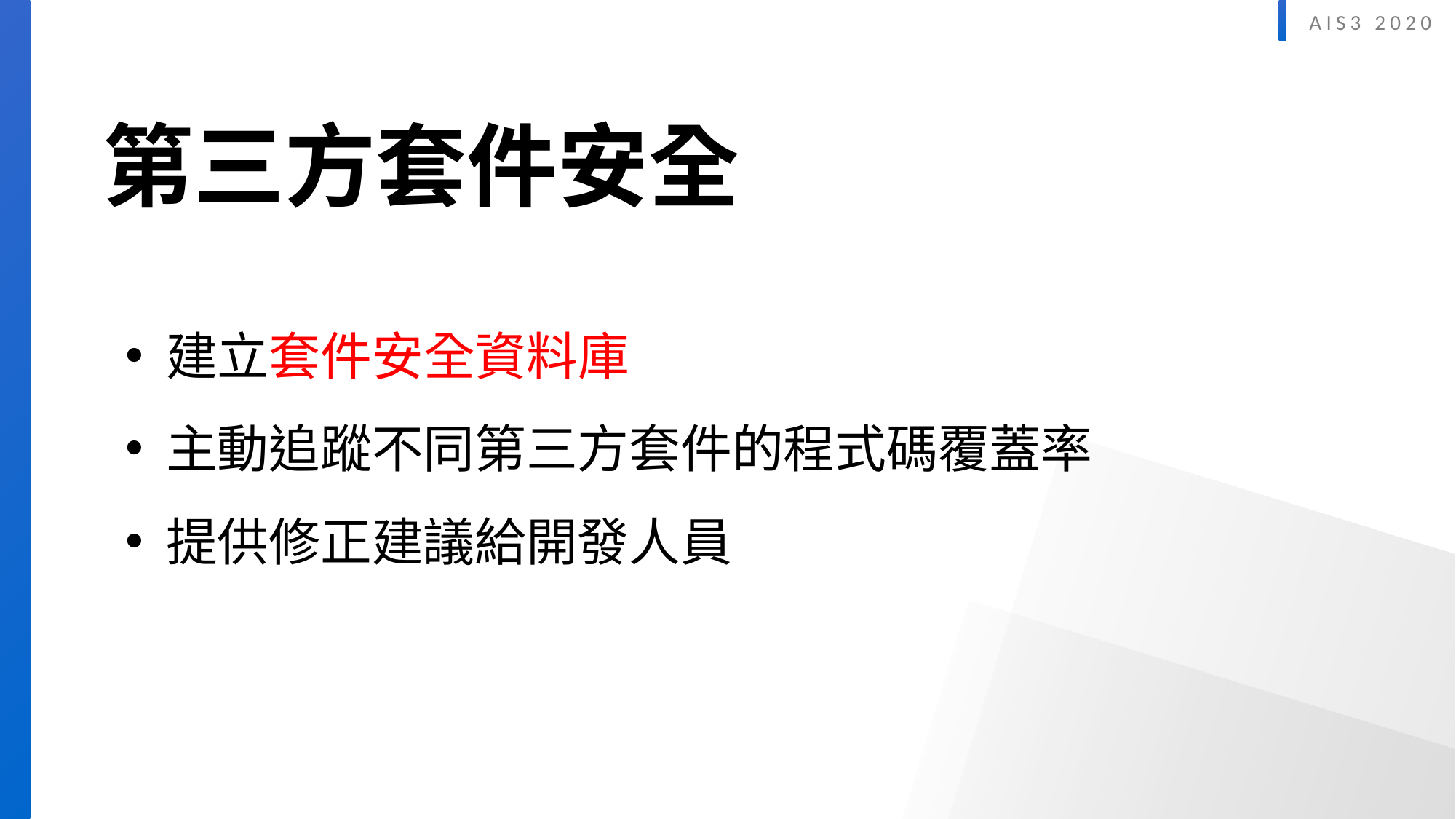

第三方套件安全
建立套件安全資料庫
主動追蹤不同第三方套件的程式碼覆蓋率
提供修正建議給開發人員